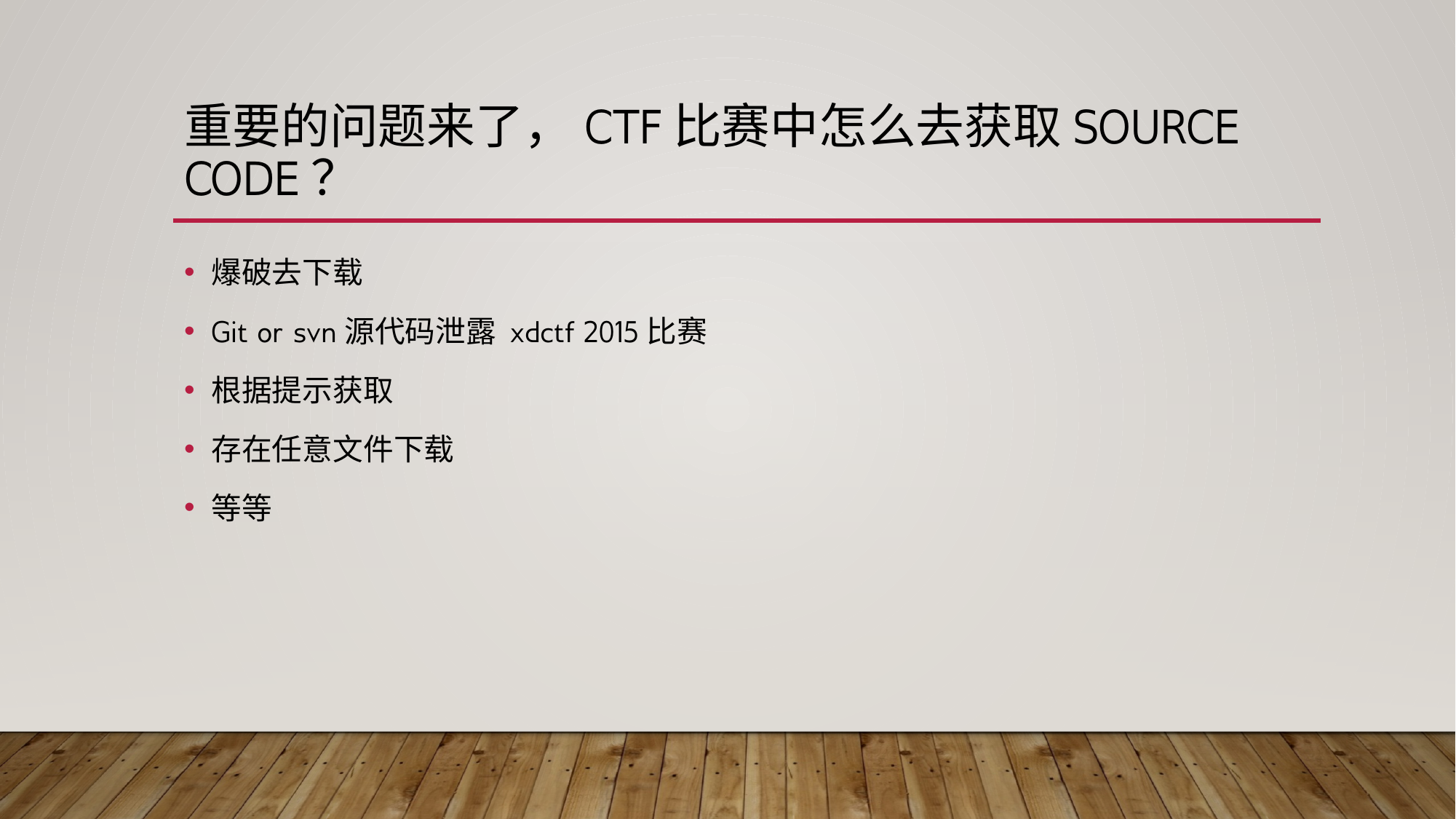

# 重要的问题来了，ctf比赛中怎么去获取source code？
爆破去下载
Git or svn源代码泄露 xdctf 2015比赛
根据提示获取
存在任意文件下载
等等